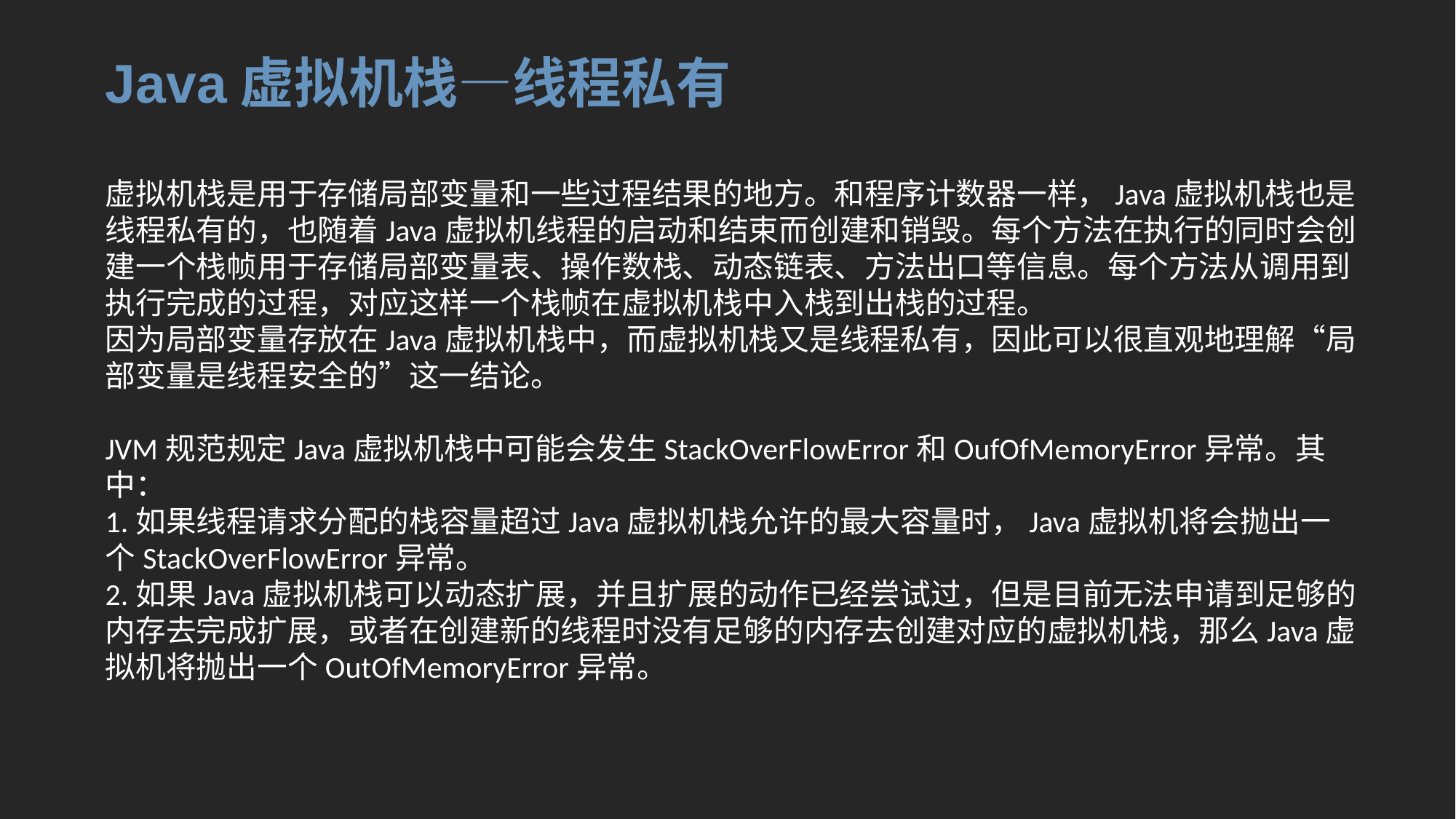

# Java虚拟机栈—线程私有
虚拟机栈是用于存储局部变量和一些过程结果的地方。和程序计数器一样，Java虚拟机栈也是线程私有的，也随着Java虚拟机线程的启动和结束而创建和销毁。每个方法在执行的同时会创建一个栈帧用于存储局部变量表、操作数栈、动态链表、方法出口等信息。每个方法从调用到执行完成的过程，对应这样一个栈帧在虚拟机栈中入栈到出栈的过程。
因为局部变量存放在Java虚拟机栈中，而虚拟机栈又是线程私有，因此可以很直观地理解“局部变量是线程安全的”这一结论。

JVM规范规定Java虚拟机栈中可能会发生StackOverFlowError和OufOfMemoryError异常。其中：
1.如果线程请求分配的栈容量超过Java虚拟机栈允许的最大容量时，Java虚拟机将会抛出一个StackOverFlowError异常。
2.如果Java虚拟机栈可以动态扩展，并且扩展的动作已经尝试过，但是目前无法申请到足够的内存去完成扩展，或者在创建新的线程时没有足够的内存去创建对应的虚拟机栈，那么Java虚拟机将抛出一个OutOfMemoryError异常。